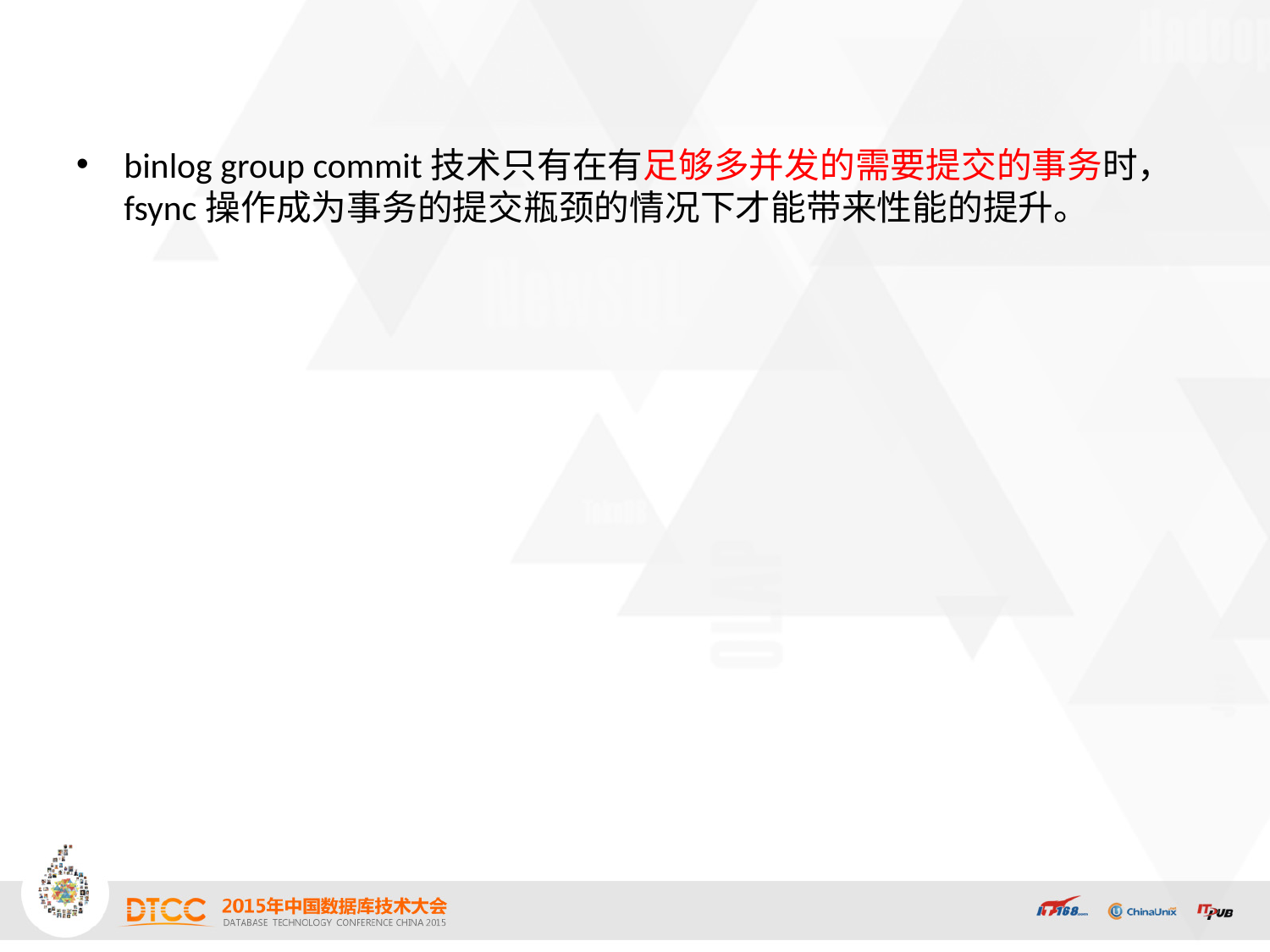

binlog group commit技术只有在有足够多并发的需要提交的事务时， fsync操作成为事务的提交瓶颈的情况下才能带来性能的提升。